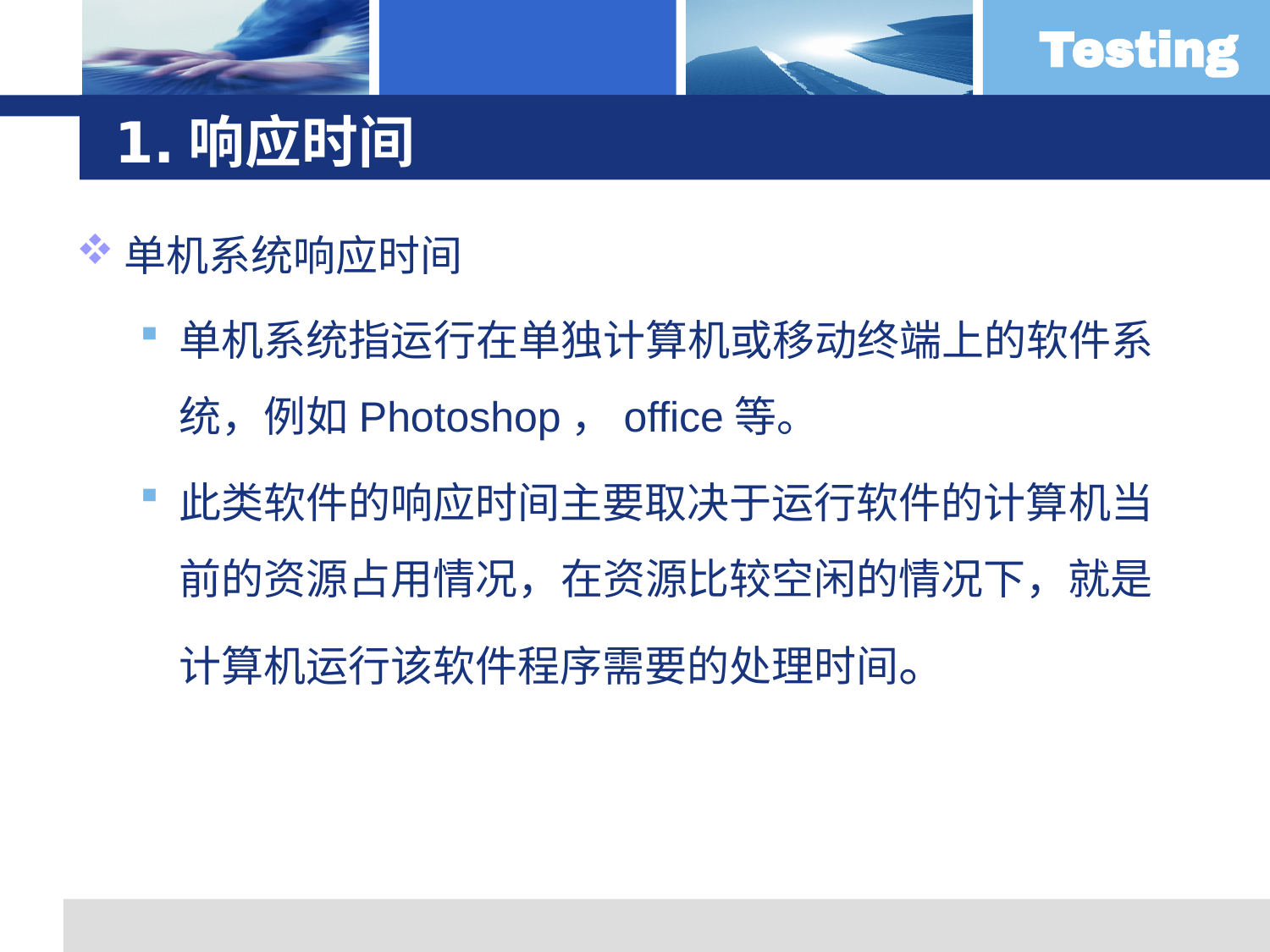

# 1.响应时间
单机系统响应时间
单机系统指运行在单独计算机或移动终端上的软件系统，例如Photoshop，office等。
此类软件的响应时间主要取决于运行软件的计算机当前的资源占用情况，在资源比较空闲的情况下，就是计算机运行该软件程序需要的处理时间。